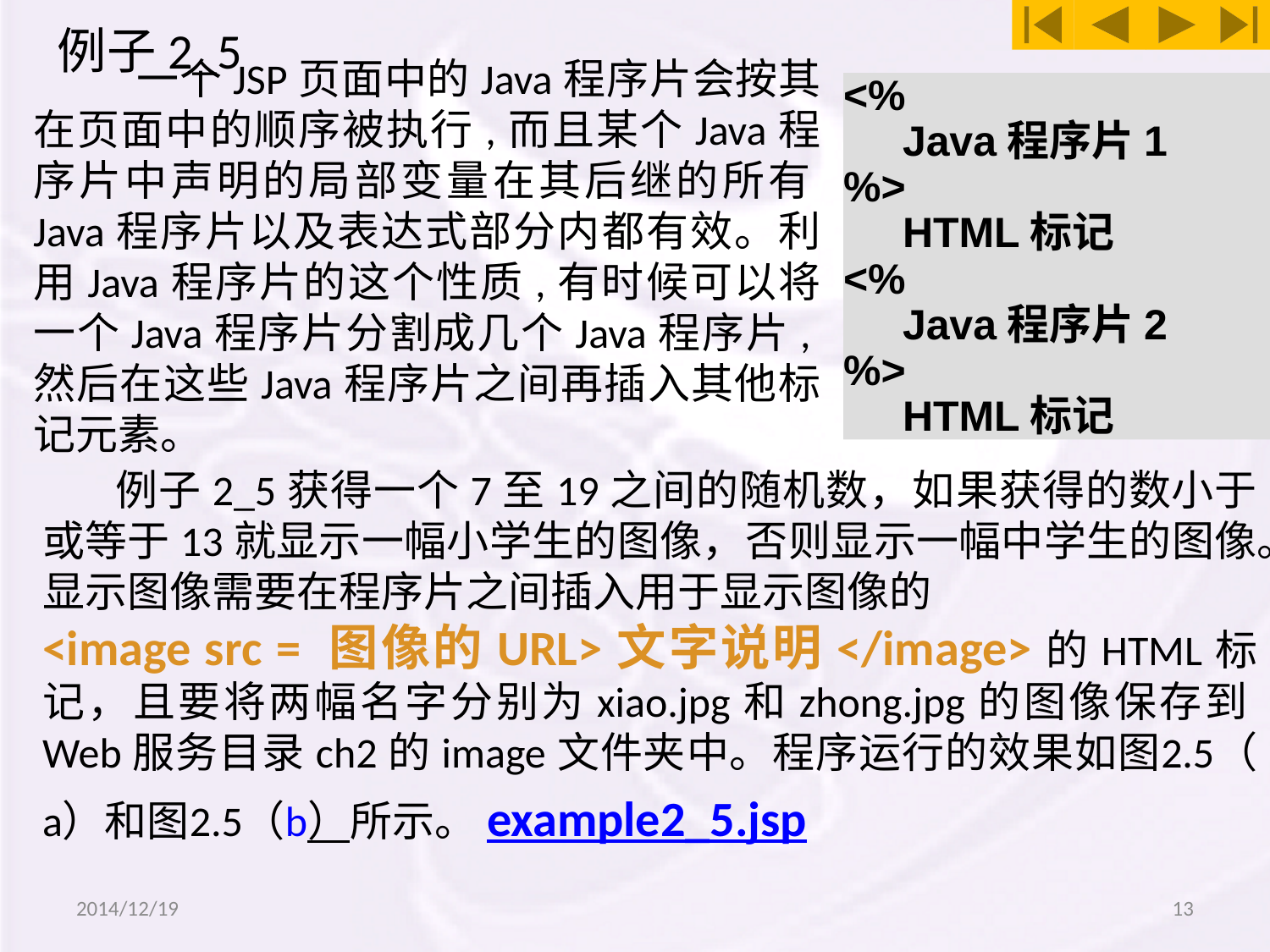

# 例子2_5
<%
     Java程序片1
%>
     HTML标记
<%
     Java程序片2
%>
     HTML标记
         一个JSP页面中的Java程序片会按其在页面中的顺序被执行,而且某个Java程序片中声明的局部变量在其后继的所有Java程序片以及表达式部分内都有效。利用Java程序片的这个性质,有时候可以将一个Java程序片分割成几个Java程序片,然后在这些Java程序片之间再插入其他标记元素。
      例子2_5获得一个7至19之间的随机数，如果获得的数小于或等于13就显示一幅小学生的图像，否则显示一幅中学生的图像。显示图像需要在程序片之间插入用于显示图像的
<image src = 图像的URL>文字说明</image>的HTML标记，且要将两幅名字分别为xiao.jpg和zhong.jpg的图像保存到Web服务目录ch2的image文件夹中。程序运行的效果如图2.5（a）和图2.5（b）所示。example2_5.jsp
2014/12/19
13